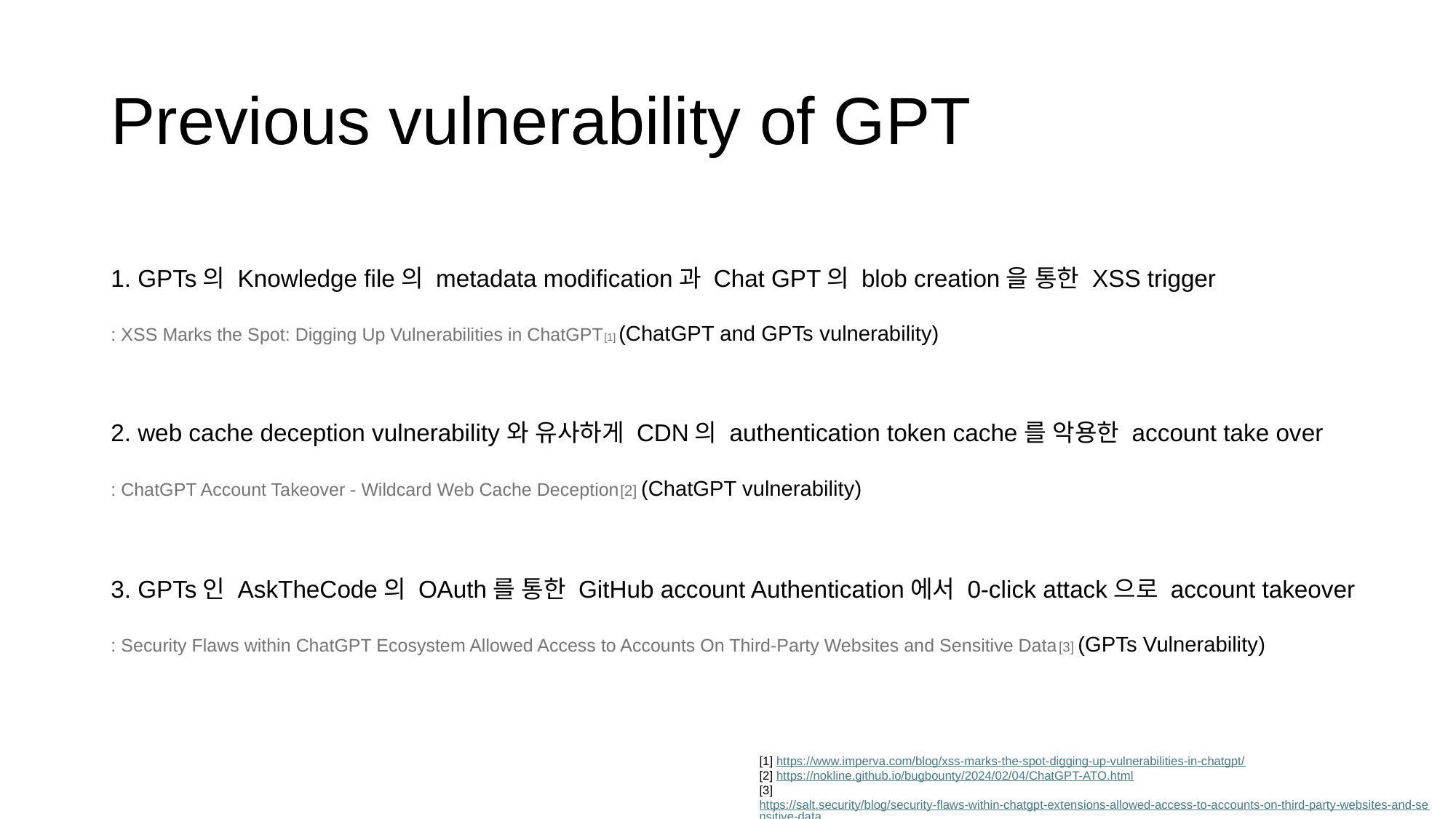

# Previous vulnerability of GPT
1. GPTs의 Knowledge file의 metadata modification과 Chat GPT의 blob creation을 통한 XSS trigger
: XSS Marks the Spot: Digging Up Vulnerabilities in ChatGPT[1] (ChatGPT and GPTs vulnerability)

2. web cache deception vulnerability와 유사하게 CDN의 authentication token cache를 악용한 account take over
: ChatGPT Account Takeover - Wildcard Web Cache Deception[2] (ChatGPT vulnerability)

3. GPTs인 AskTheCode의 OAuth를 통한 GitHub account Authentication에서 0-click attack으로 account takeover
: Security Flaws within ChatGPT Ecosystem Allowed Access to Accounts On Third-Party Websites and Sensitive Data[3] (GPTs Vulnerability)
[1] https://www.imperva.com/blog/xss-marks-the-spot-digging-up-vulnerabilities-in-chatgpt/
[2] https://nokline.github.io/bugbounty/2024/02/04/ChatGPT-ATO.html
[3] https://salt.security/blog/security-flaws-within-chatgpt-extensions-allowed-access-to-accounts-on-third-party-websites-and-sensitive-data